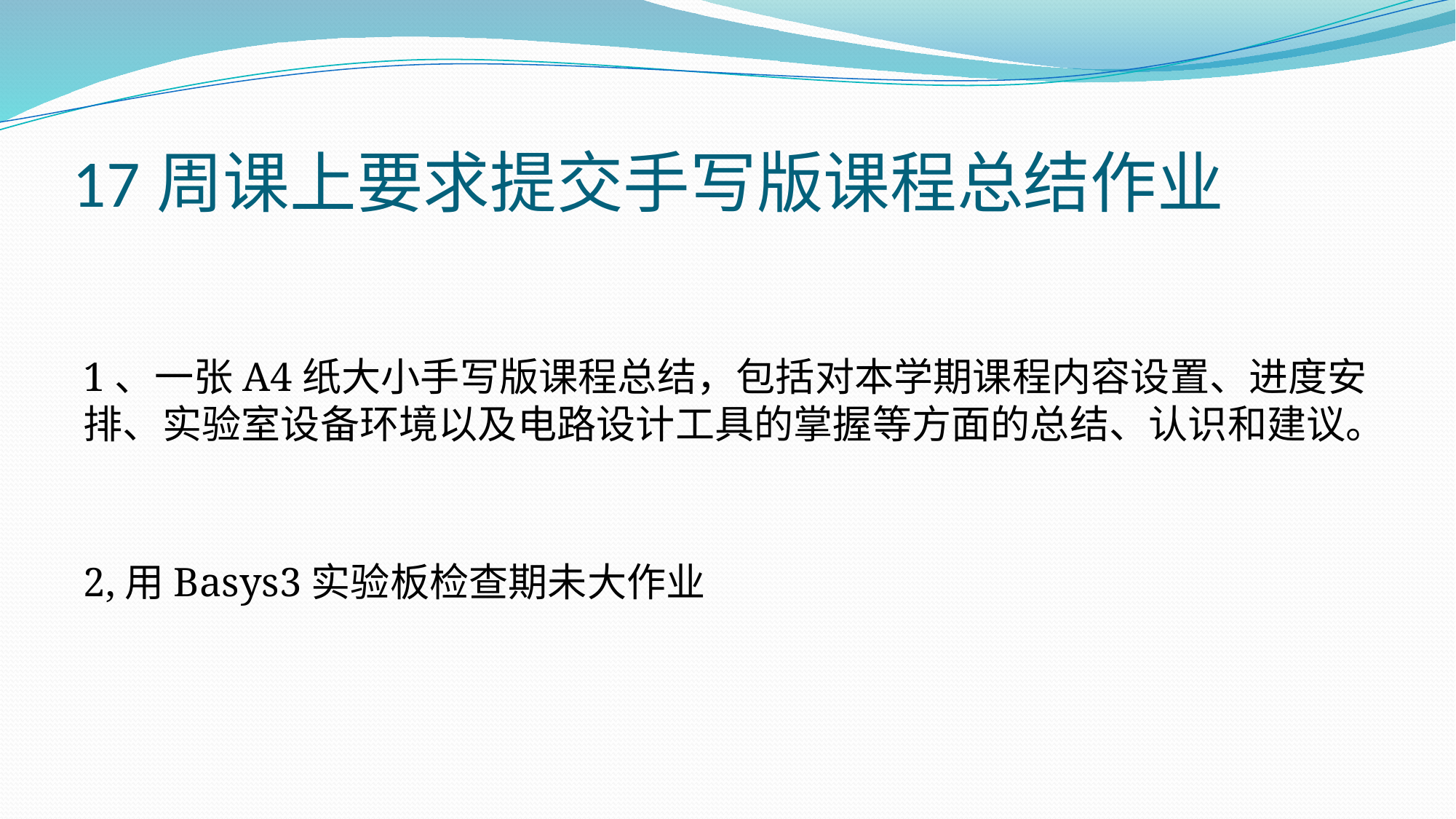

# 17周课上要求提交手写版课程总结作业
1、一张A4纸大小手写版课程总结，包括对本学期课程内容设置、进度安排、实验室设备环境以及电路设计工具的掌握等方面的总结、认识和建议。

2,用Basys3实验板检查期未大作业